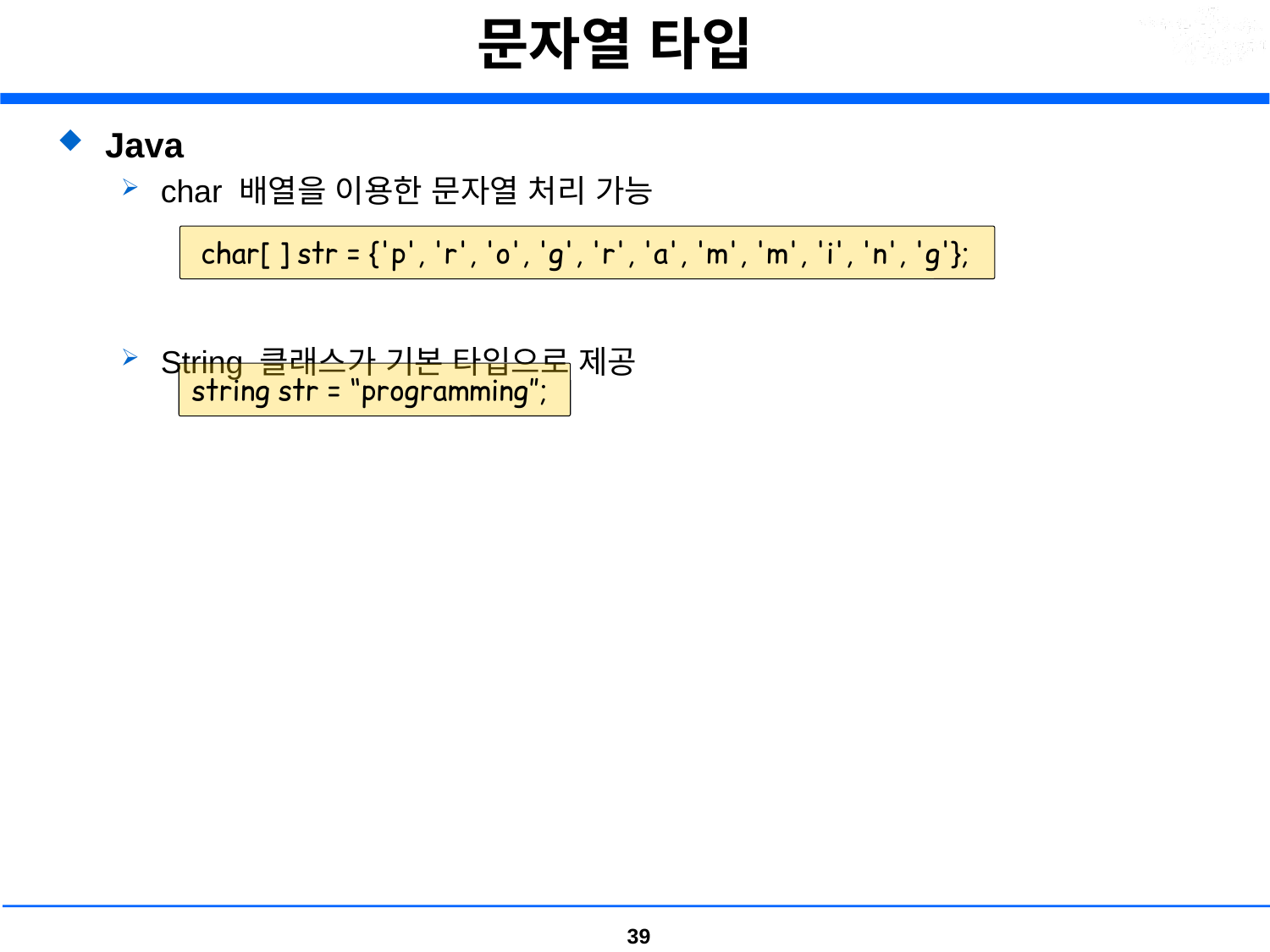

# 문자열 타입
Java
char 배열을 이용한 문자열 처리 가능

String 클래스가 기본 타입으로 제공

 char[ ] str = {'p', 'r', 'o', 'g', 'r', 'a', 'm', 'm', 'i', 'n', 'g'};
string str = “programming”;